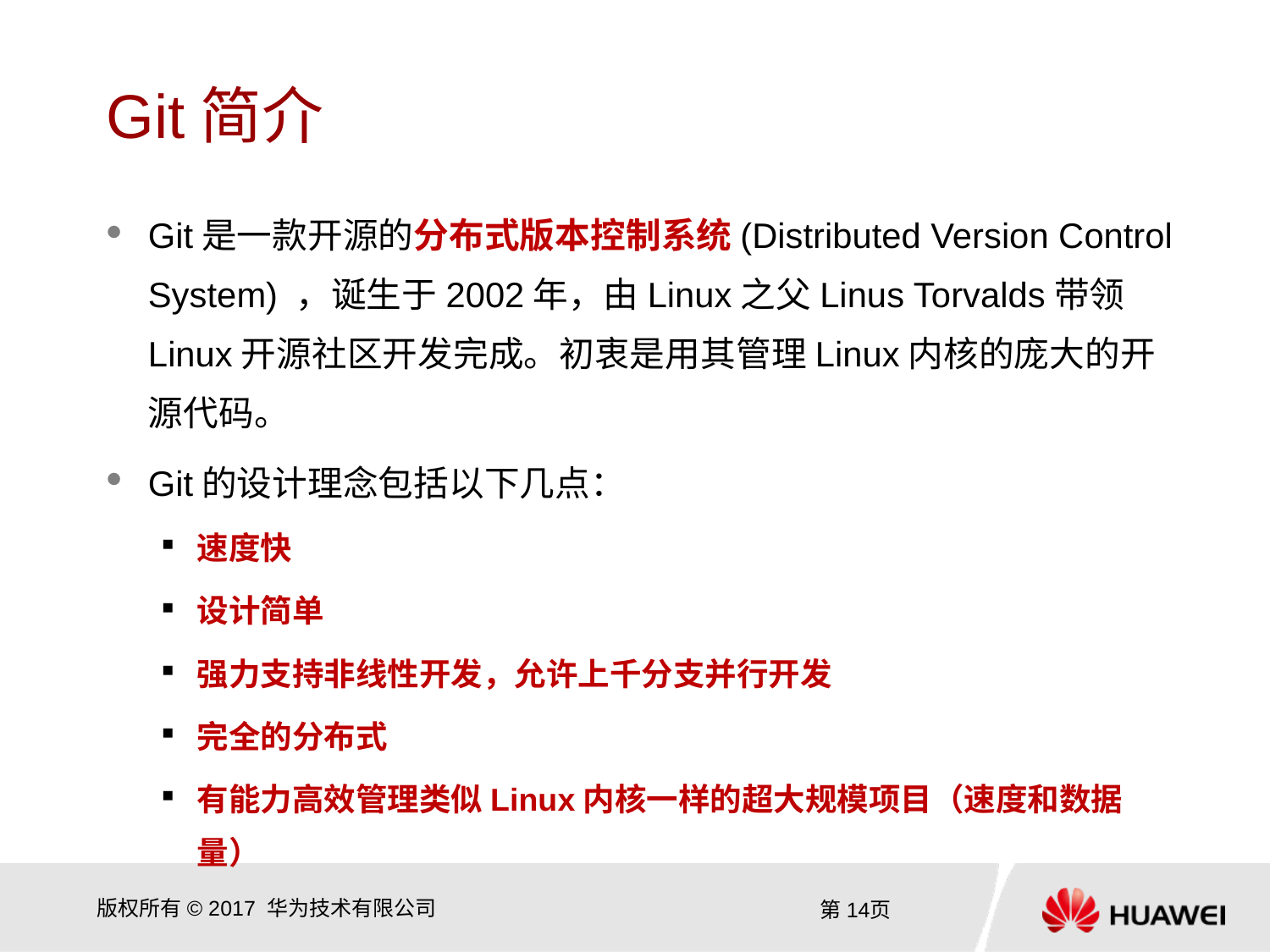

# Git简介
Git是一款开源的分布式版本控制系统(Distributed Version Control System) ，诞生于2002年，由Linux之父Linus Torvalds带领Linux开源社区开发完成。初衷是用其管理Linux内核的庞大的开源代码。
Git的设计理念包括以下几点：
速度快
设计简单
强力支持非线性开发，允许上千分支并行开发
完全的分布式
有能力高效管理类似Linux内核一样的超大规模项目（速度和数据量）